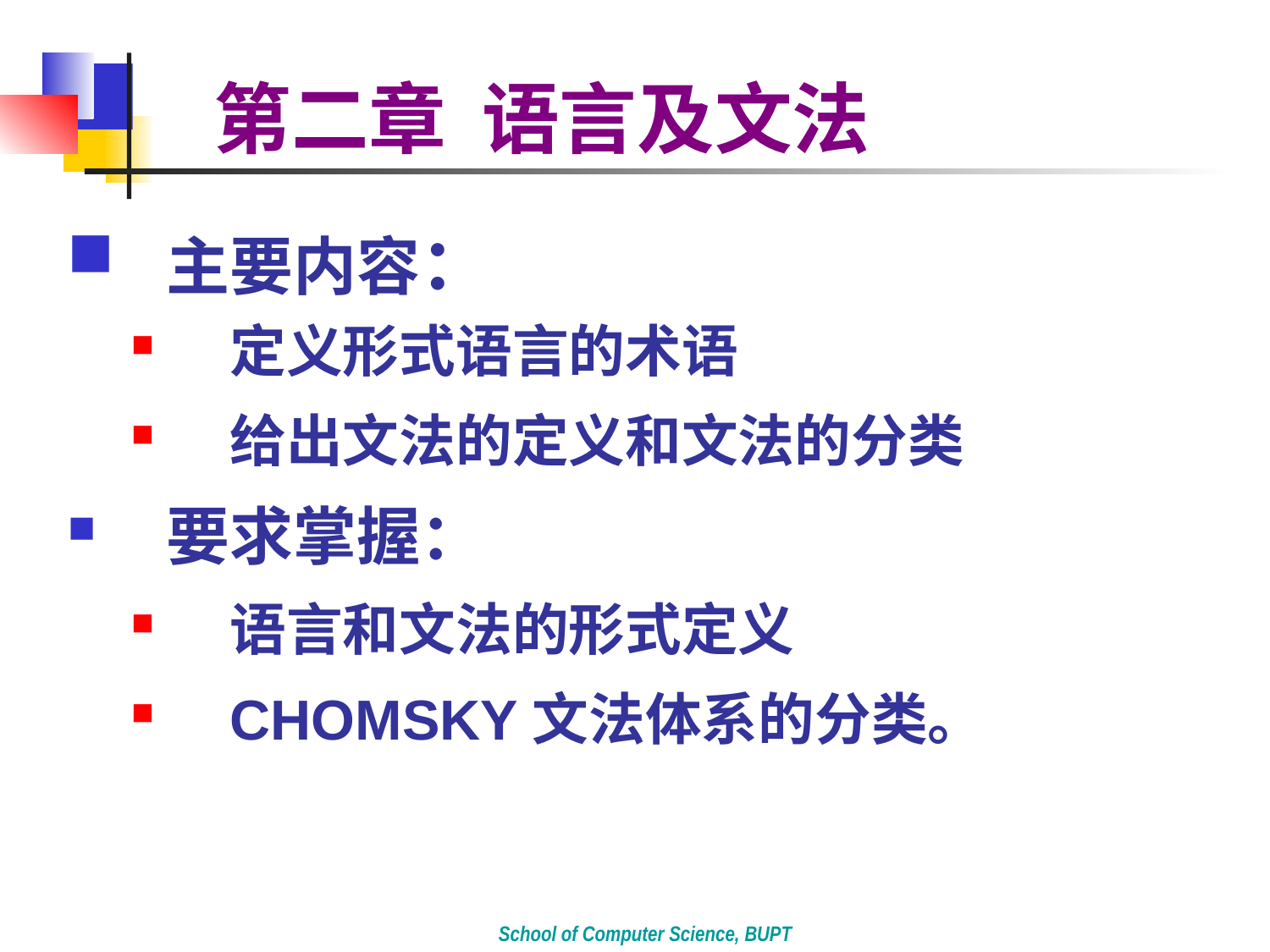

# 第二章  语言及文法
主要内容：
定义形式语言的术语
给出文法的定义和文法的分类
要求掌握：
语言和文法的形式定义
CHOMSKY文法体系的分类。

School of Computer Science, BUPT
1